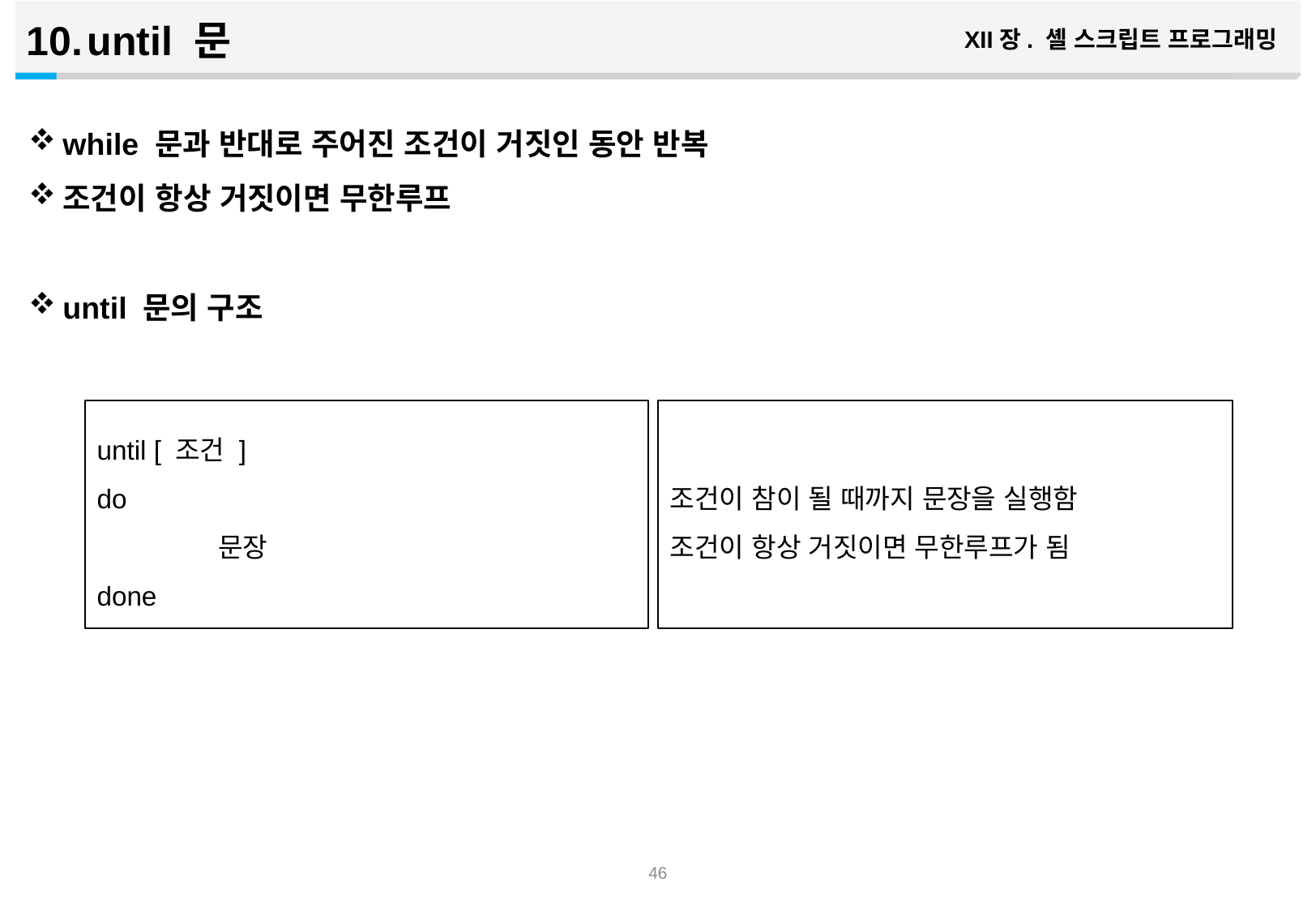

until 문
XII장. 셸 스크립트 프로그래밍
while 문과 반대로 주어진 조건이 거짓인 동안 반복
조건이 항상 거짓이면 무한루프

until 문의 구조
조건이 참이 될 때까지 문장을 실행함
조건이 항상 거짓이면 무한루프가 됨
until [ 조건 ]
do
	문장
done
46